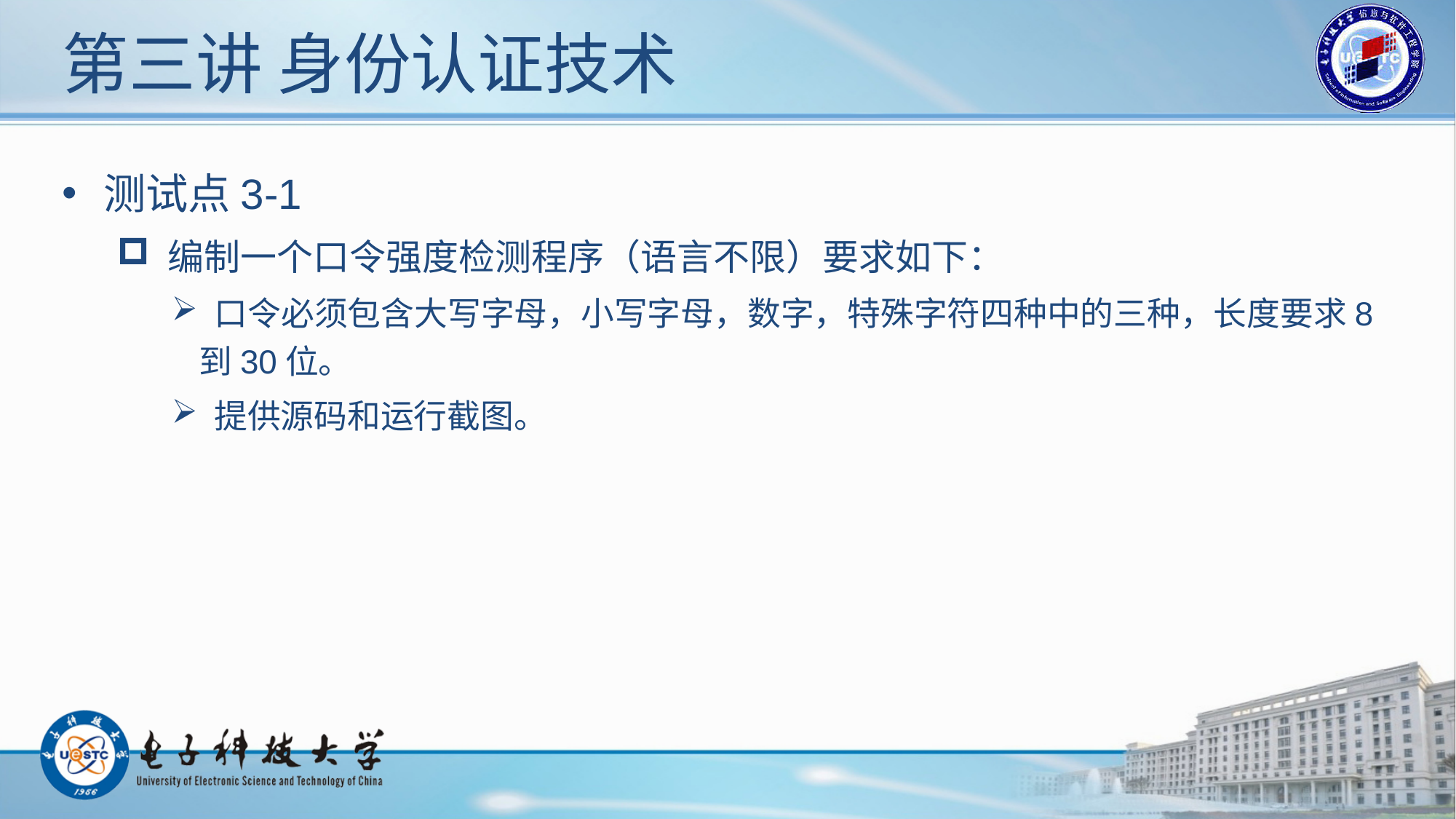

# 第三讲 身份认证技术
测试点3-1
 编制一个口令强度检测程序（语言不限）要求如下：
 口令必须包含大写字母，小写字母，数字，特殊字符四种中的三种，长度要求8到30位。
 提供源码和运行截图。